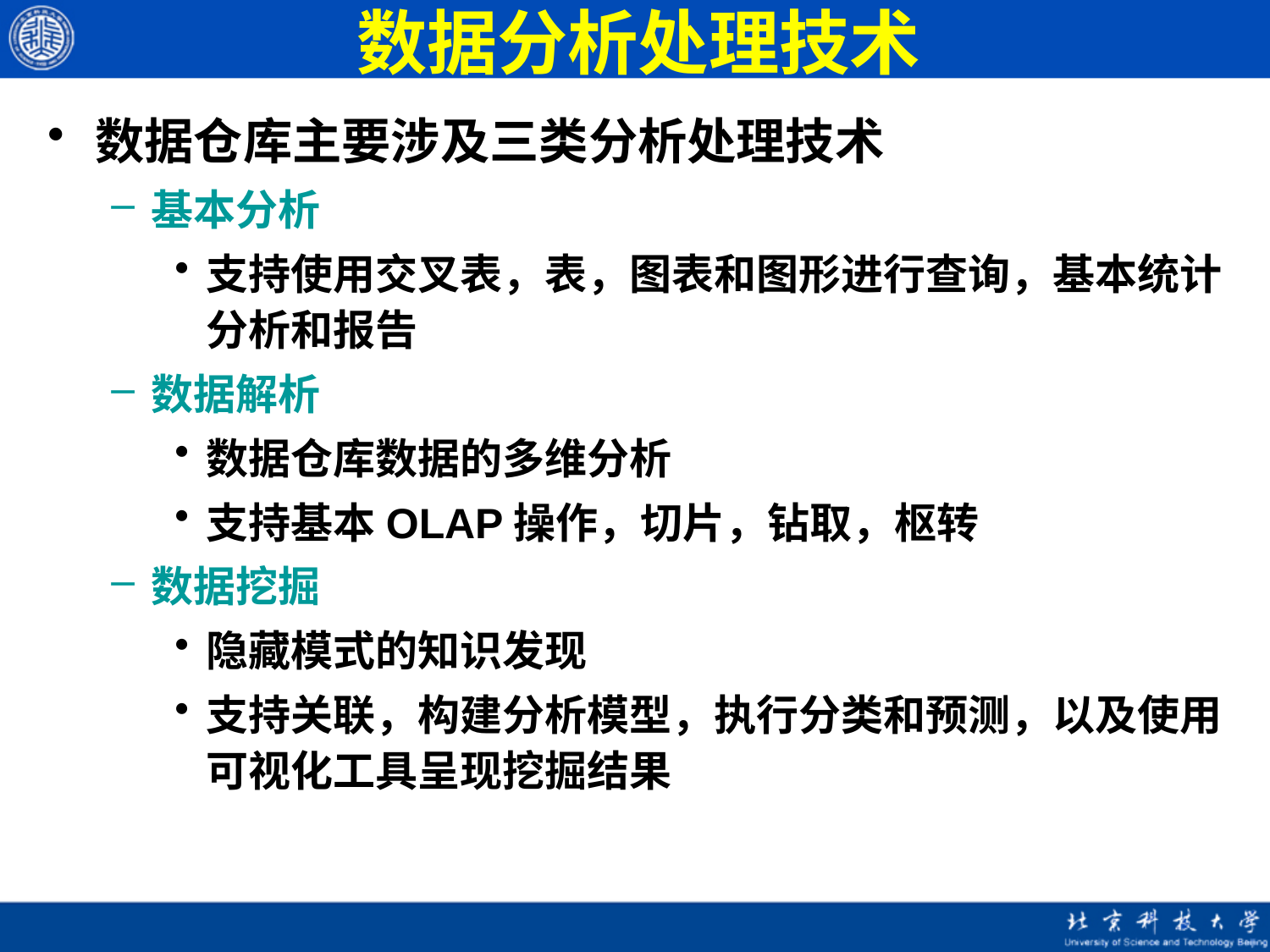

# 数据分析处理技术
数据仓库主要涉及三类分析处理技术
基本分析
支持使用交叉表，表，图表和图形进行查询，基本统计分析和报告
数据解析
数据仓库数据的多维分析
支持基本OLAP操作，切片，钻取，枢转
数据挖掘
隐藏模式的知识发现
支持关联，构建分析模型，执行分类和预测，以及使用可视化工具呈现挖掘结果